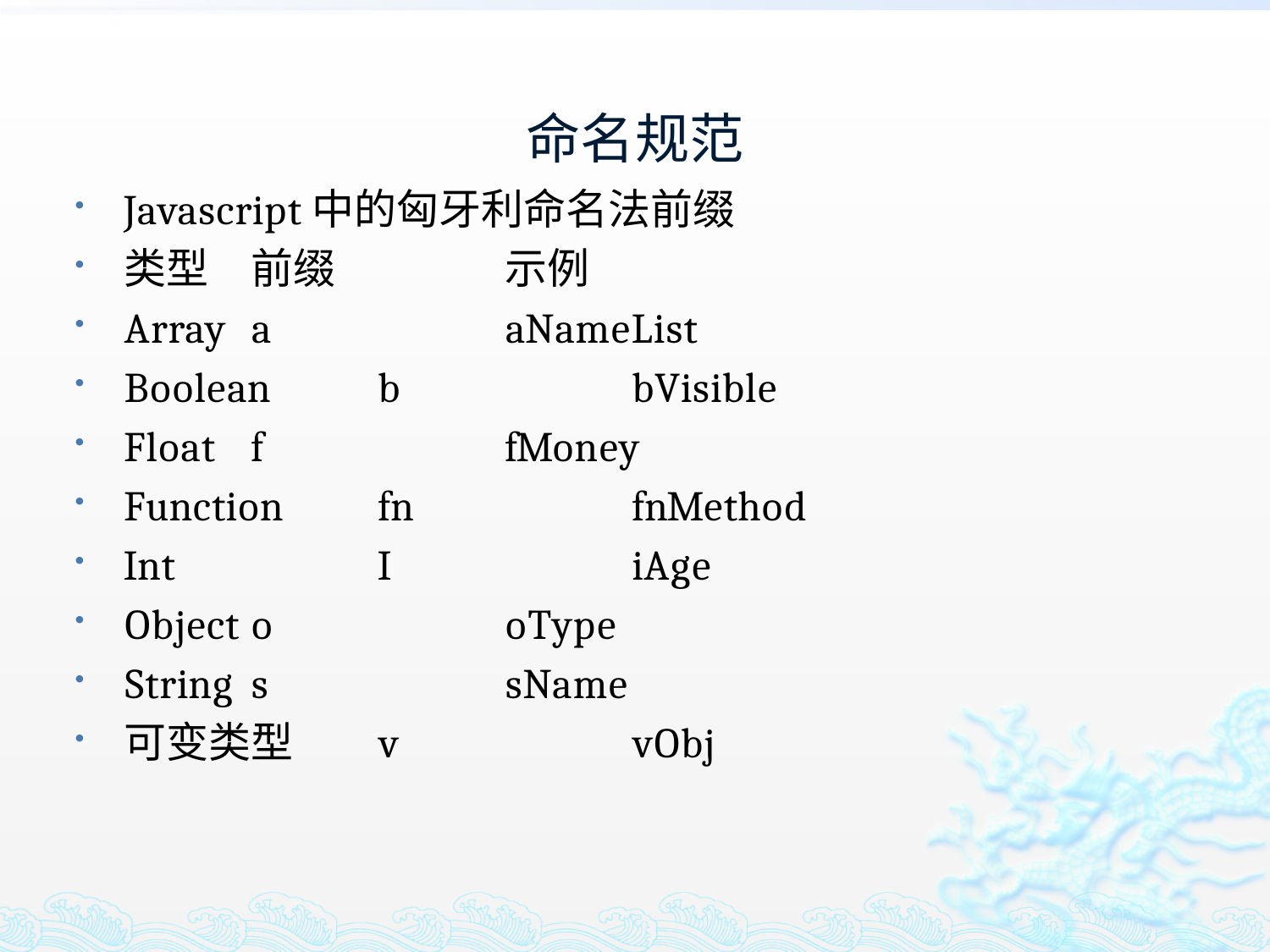

# 命名规范
Javascript中的匈牙利命名法前缀
类型	前缀		示例
Array	a		aNameList
Boolean	b		bVisible
Float	f		fMoney
Function	fn		fnMethod
Int		I		iAge
Object	o		oType
String	s		sName
可变类型 	v		vObj